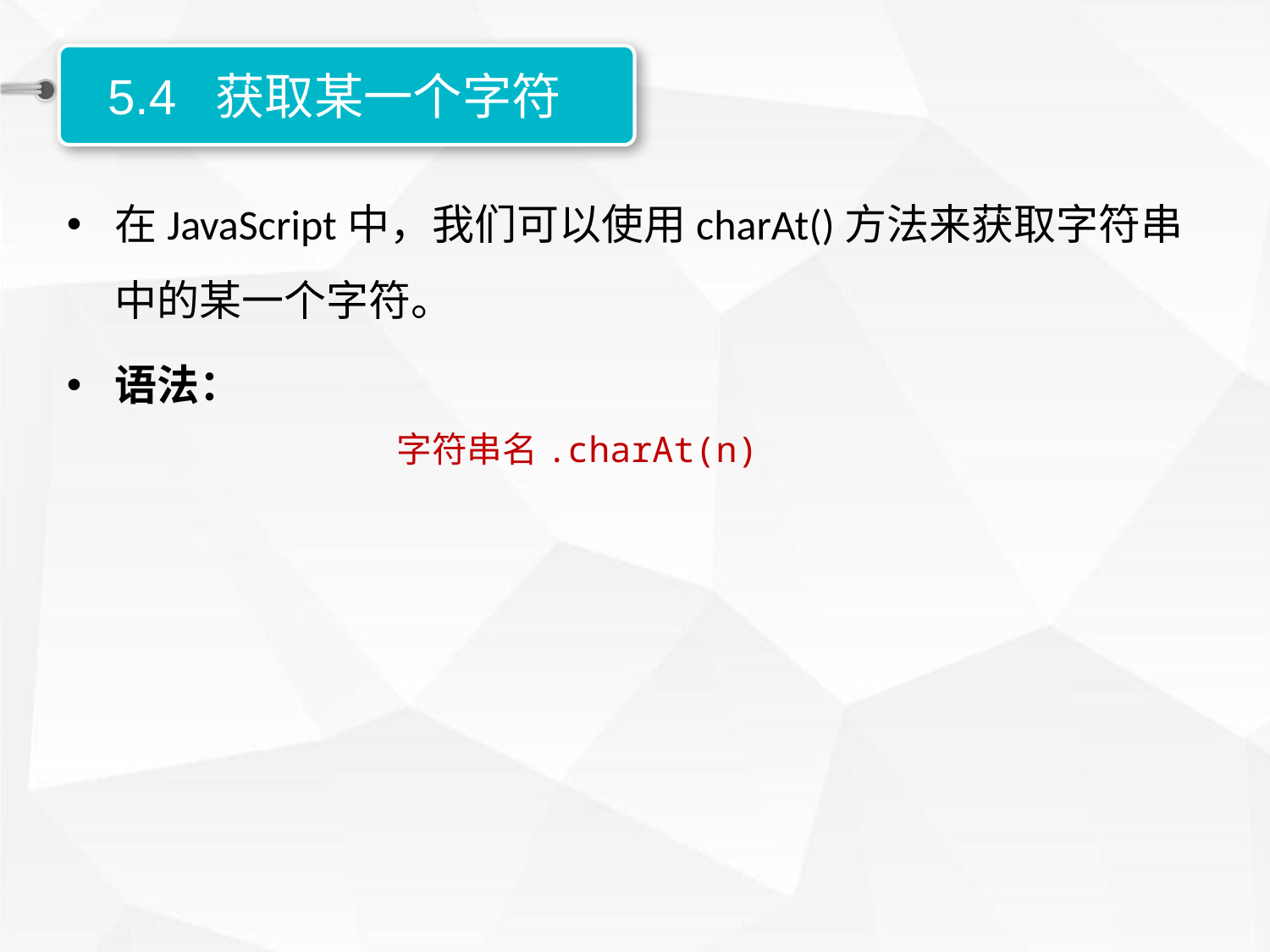

5.4  获取某一个字符

在JavaScript中，我们可以使用charAt()方法来获取字符串中的某一个字符。
语法：
字符串名.charAt(n)